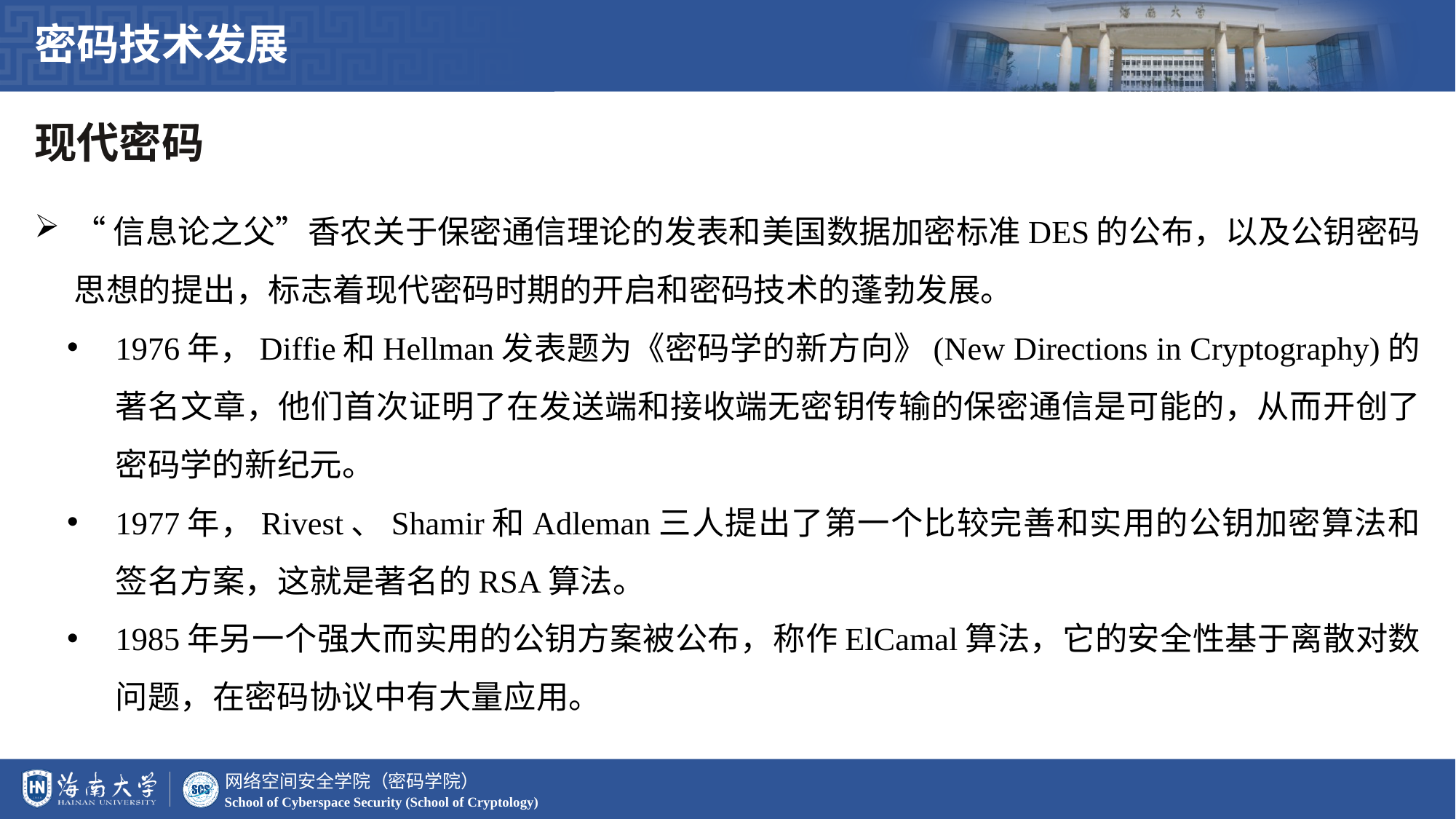

密码技术发展
现代密码
“信息论之父”香农关于保密通信理论的发表和美国数据加密标准DES的公布，以及公钥密码思想的提出，标志着现代密码时期的开启和密码技术的蓬勃发展。
1976年，Diffie和Hellman发表题为《密码学的新方向》(New Directions in Cryptography)的著名文章，他们首次证明了在发送端和接收端无密钥传输的保密通信是可能的，从而开创了密码学的新纪元。
1977年，Rivest、Shamir和Adleman三人提出了第一个比较完善和实用的公钥加密算法和签名方案，这就是著名的RSA算法。
1985年另一个强大而实用的公钥方案被公布，称作ElCamal算法，它的安全性基于离散对数问题，在密码协议中有大量应用。
49